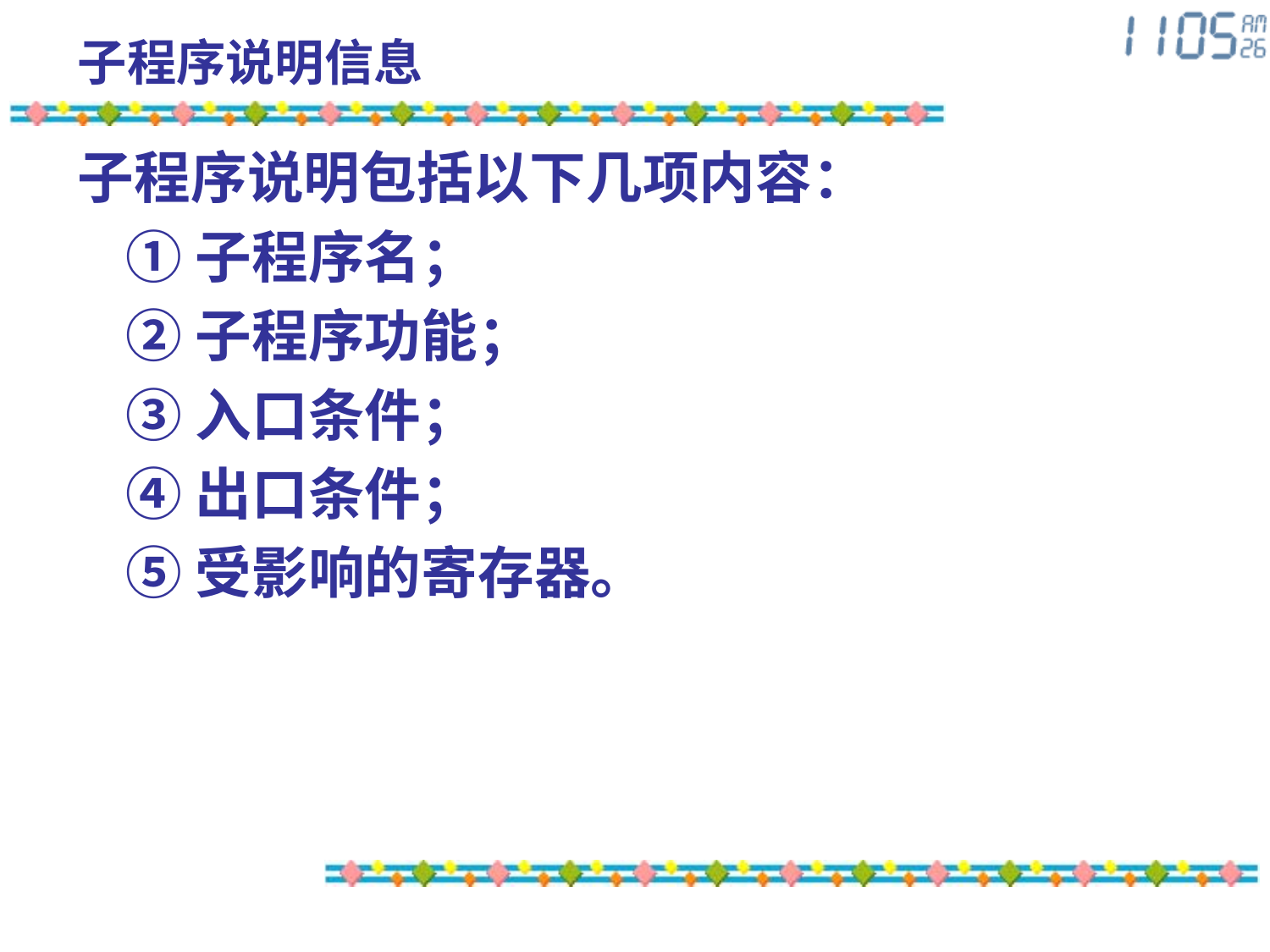

# 子程序说明信息
子程序说明包括以下几项内容：
	①子程序名；
	②子程序功能；
	③入口条件；
	④出口条件；
	⑤受影响的寄存器。；